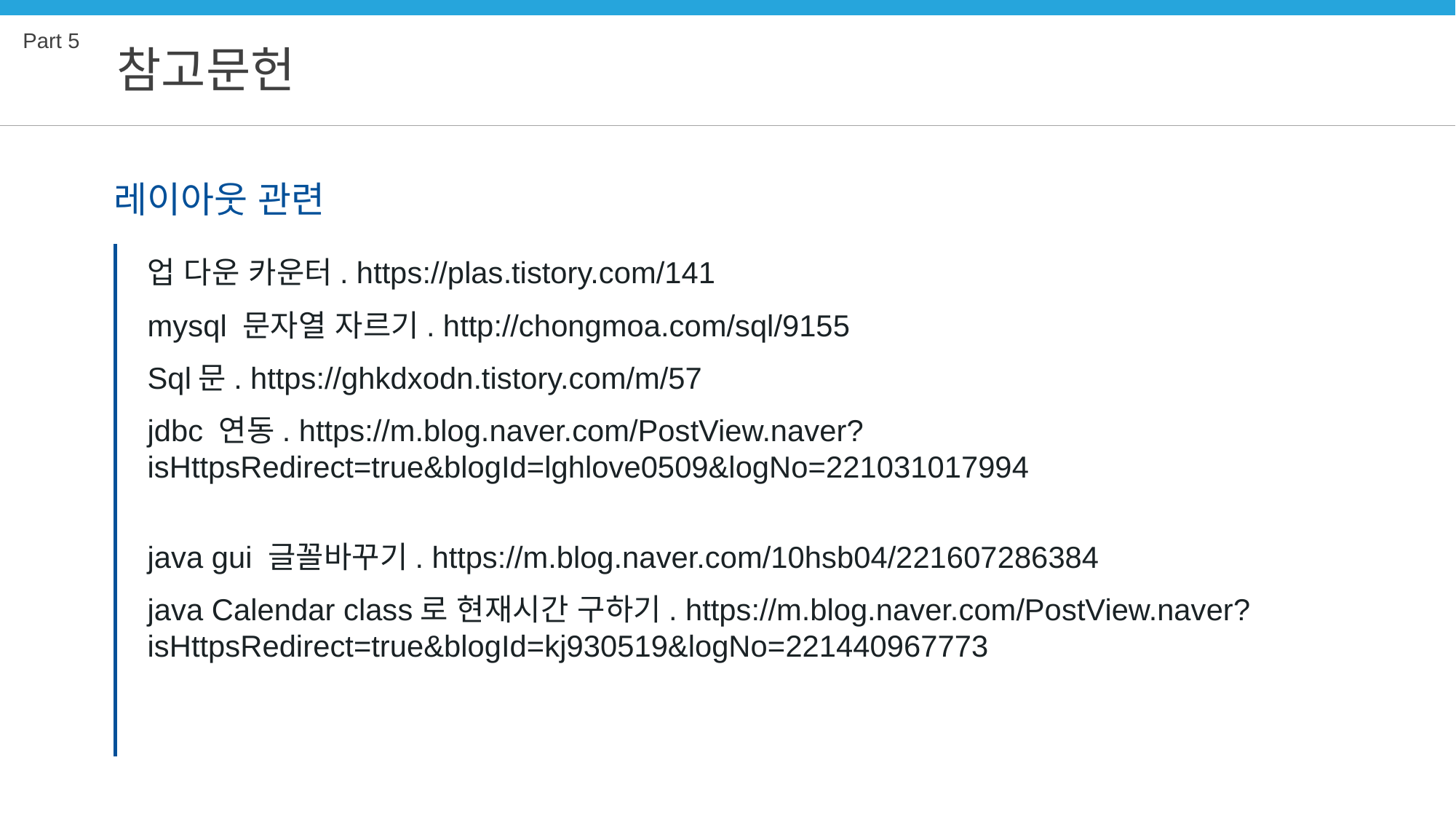

Part 5
참고문헌
레이아웃 관련
업 다운 카운터. https://plas.tistory.com/141
mysql 문자열 자르기. http://chongmoa.com/sql/9155
Sql문. https://ghkdxodn.tistory.com/m/57
jdbc 연동. https://m.blog.naver.com/PostView.naver?isHttpsRedirect=true&blogId=lghlove0509&logNo=221031017994
java gui 글꼴바꾸기. https://m.blog.naver.com/10hsb04/221607286384
java Calendar class로 현재시간 구하기. https://m.blog.naver.com/PostView.naver?isHttpsRedirect=true&blogId=kj930519&logNo=221440967773